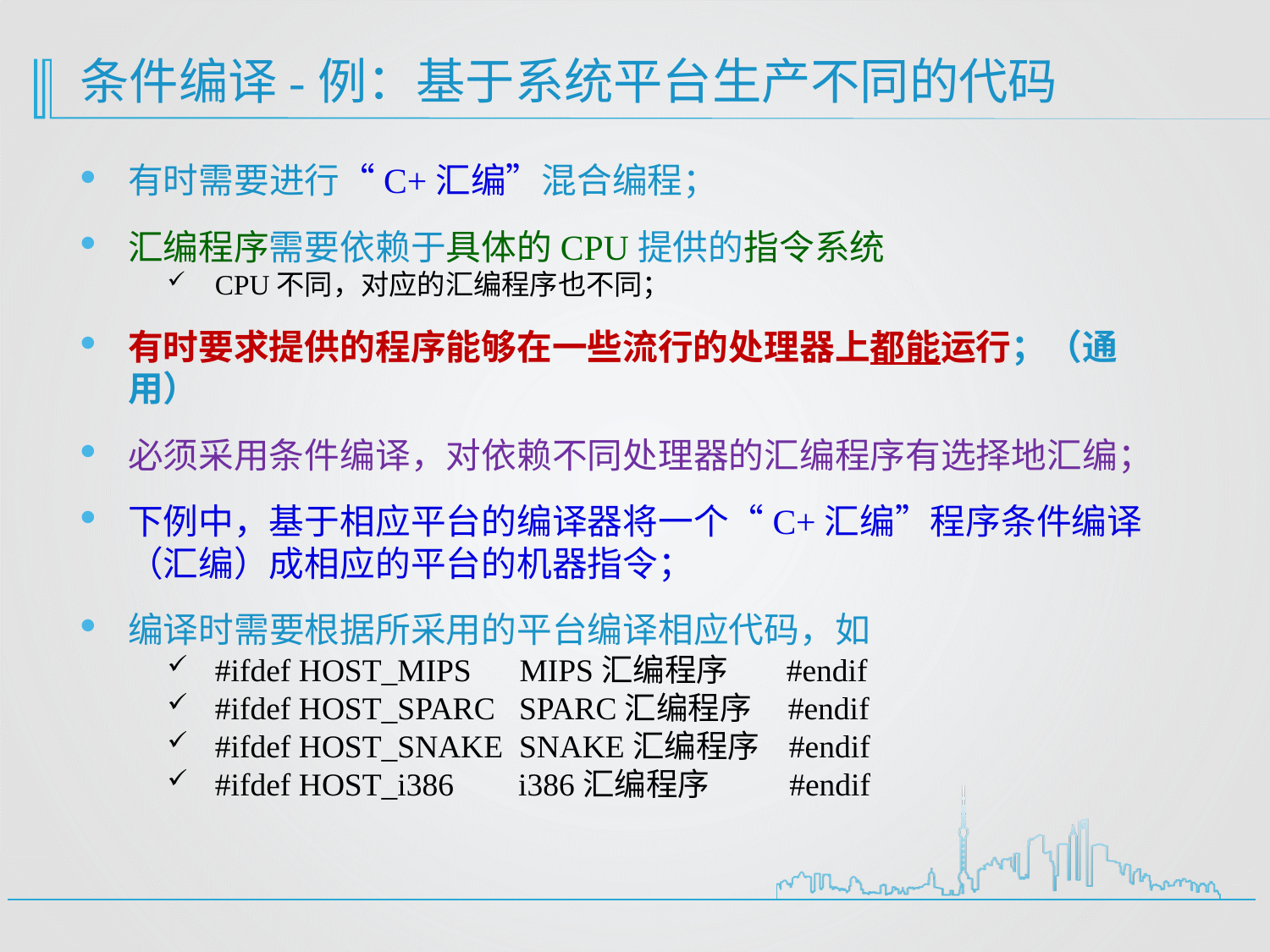

# 条件编译-例：基于系统平台生产不同的代码
有时需要进行“C+汇编”混合编程；
汇编程序需要依赖于具体的CPU提供的指令系统
CPU不同，对应的汇编程序也不同；
有时要求提供的程序能够在一些流行的处理器上都能运行；（通用）
必须采用条件编译，对依赖不同处理器的汇编程序有选择地汇编；
下例中，基于相应平台的编译器将一个“C+汇编”程序条件编译（汇编）成相应的平台的机器指令；
编译时需要根据所采用的平台编译相应代码，如
#ifdef HOST_MIPS      MIPS汇编程序       #endif
#ifdef HOST_SPARC   SPARC汇编程序    #endif
#ifdef HOST_SNAKE  SNAKE汇编程序   #endif
#ifdef HOST_i386        i386汇编程序          #endif